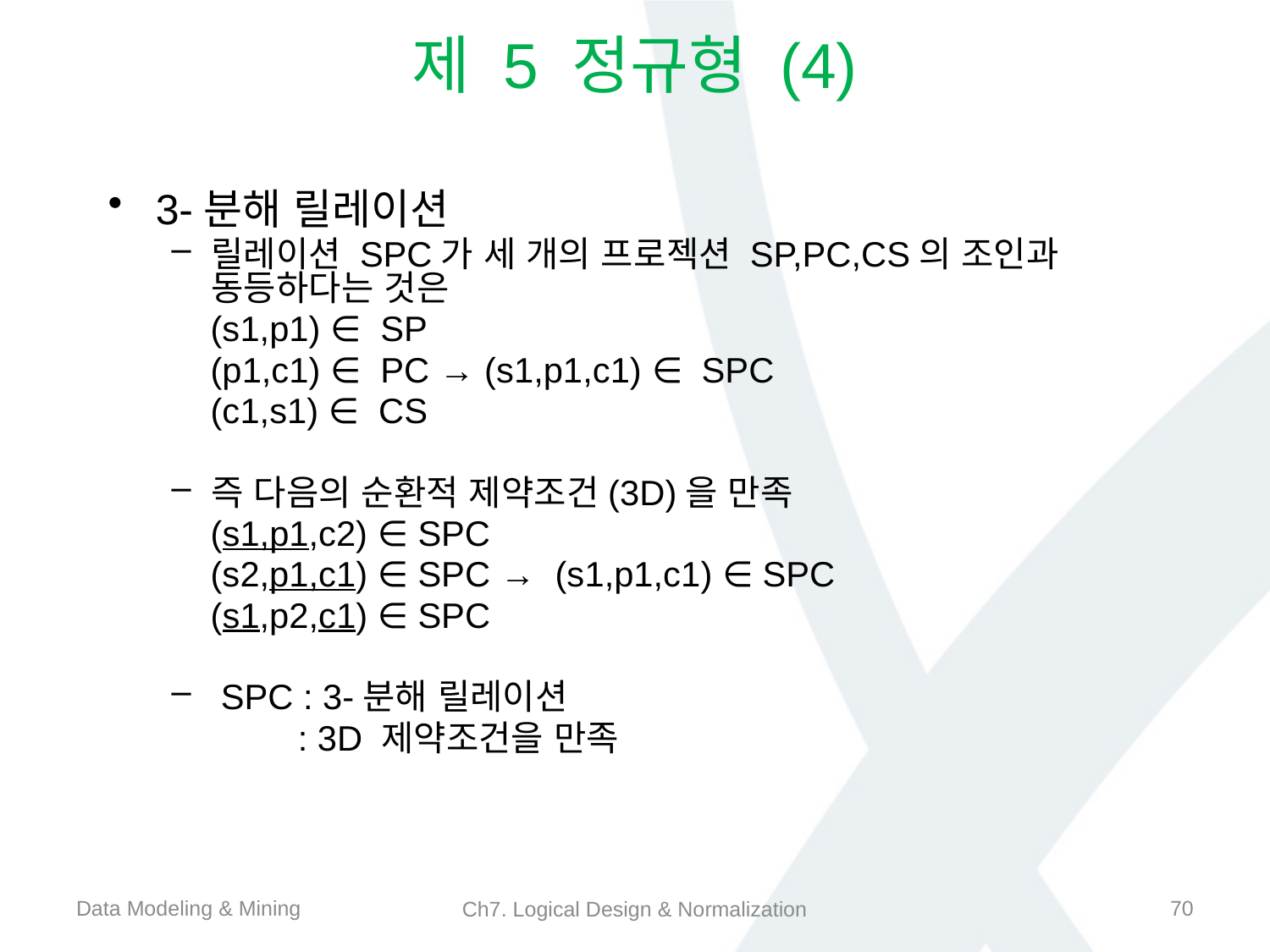

# 제 5 정규형 (4)
3-분해 릴레이션
릴레이션 SPC가 세 개의 프로젝션 SP,PC,CS의 조인과 동등하다는 것은
    (s1,p1) ∈  SP
    (p1,c1) ∈  PC → (s1,p1,c1) ∈  SPC
    (c1,s1) ∈  CS

즉 다음의 순환적 제약조건(3D)을 만족
    (s1,p1,c2) ∈ SPC
    (s2,p1,c1) ∈ SPC →  (s1,p1,c1) ∈ SPC
    (s1,p2,c1) ∈ SPC

 SPC : 3-분해 릴레이션
             : 3D 제약조건을 만족

Data Modeling & Mining
70
Ch7. Logical Design & Normalization